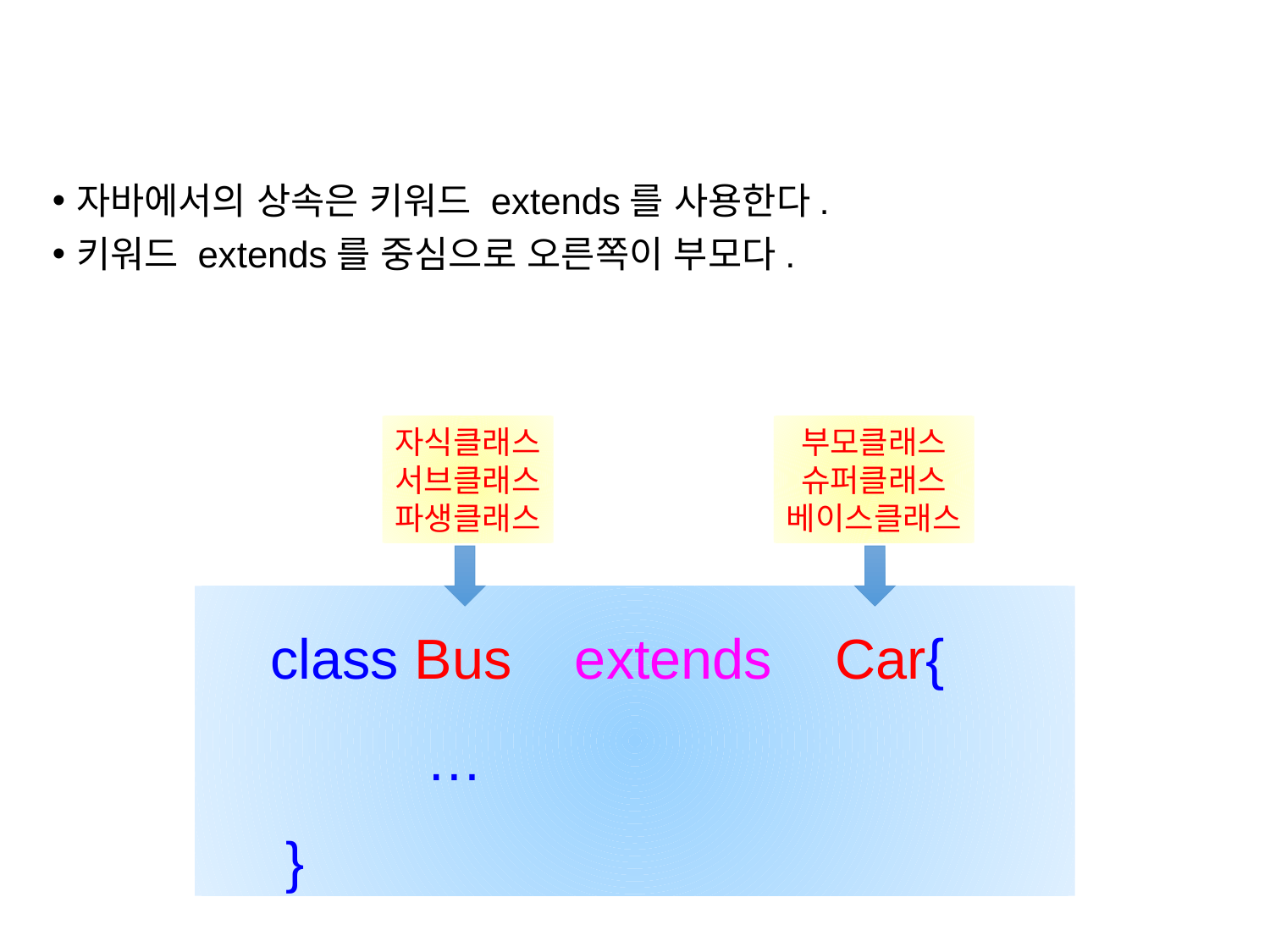

#
자바에서의 상속은 키워드 extends를 사용한다.
키워드 extends를 중심으로 오른쪽이 부모다.
자식클래스
서브클래스
파생클래스
부모클래스
슈퍼클래스
베이스클래스

    class Bus    extends    Car{
              …
     }